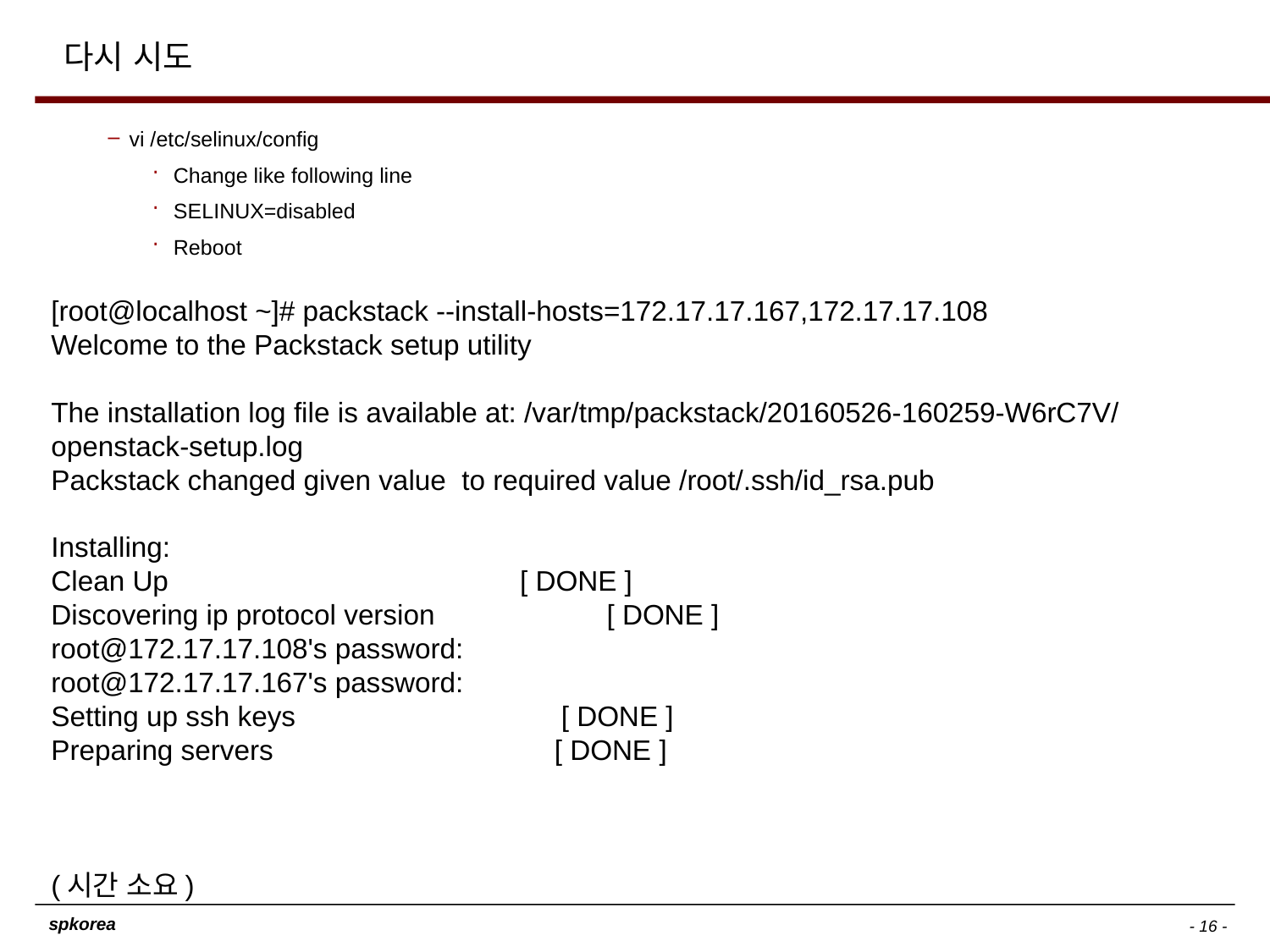

# 다시 시도
vi /etc/selinux/config
 Change like following line
 SELINUX=disabled
 Reboot

[root@localhost ~]# packstack --install-hosts=172.17.17.167,172.17.17.108
Welcome to the Packstack setup utility

The installation log file is available at: /var/tmp/packstack/20160526-160259-W6rC7V/openstack-setup.log
Packstack changed given value  to required value /root/.ssh/id_rsa.pub

Installing:
Clean Up                                             [ DONE ]
Discovering ip protocol version                      [ DONE ]
root@172.17.17.108's password:
root@172.17.17.167's password:
Setting up ssh keys                                  [ DONE ]
Preparing servers                                    [ DONE ]

(시간 소요)